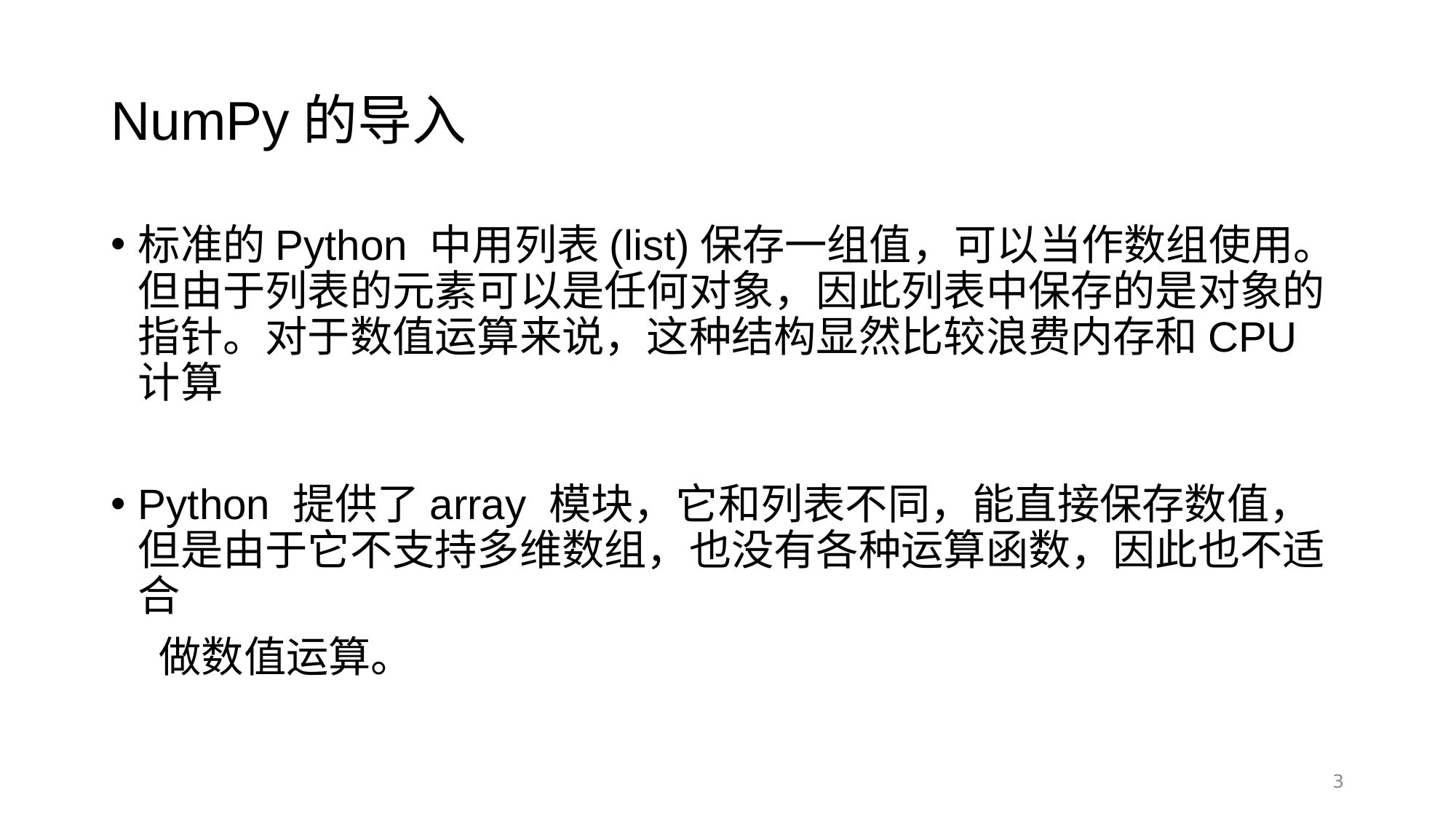

# NumPy的导入
标准的Python 中用列表(list)保存一组值，可以当作数组使用。但由于列表的元素可以是任何对象，因此列表中保存的是对象的指针。对于数值运算来说，这种结构显然比较浪费内存和CPU 计算

Python 提供了array 模块，它和列表不同，能直接保存数值，但是由于它不支持多维数组，也没有各种运算函数，因此也不适合
    做数值运算。
3